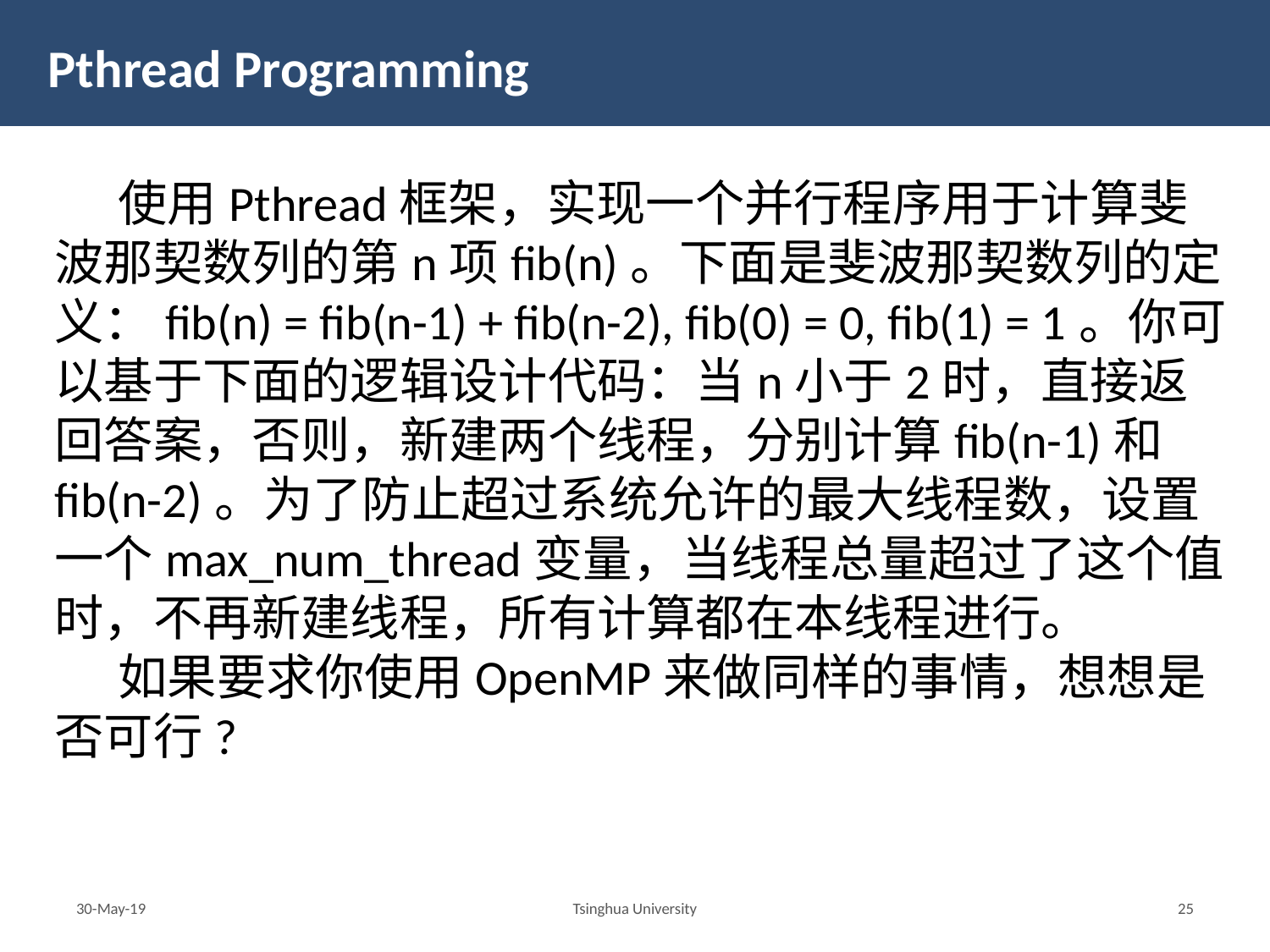

# Pthread Programming
使用Pthread框架，实现一个并行程序用于计算斐波那契数列的第n项fib(n)。下面是斐波那契数列的定义：fib(n) = fib(n-1) + fib(n-2), fib(0) = 0, fib(1) = 1。你可以基于下面的逻辑设计代码：当n小于2时，直接返回答案，否则，新建两个线程，分别计算fib(n-1)和fib(n-2)。为了防止超过系统允许的最大线程数，设置一个max_num_thread变量，当线程总量超过了这个值时，不再新建线程，所有计算都在本线程进行。
如果要求你使用OpenMP来做同样的事情，想想是否可行?
30-May-19
Tsinghua University
25